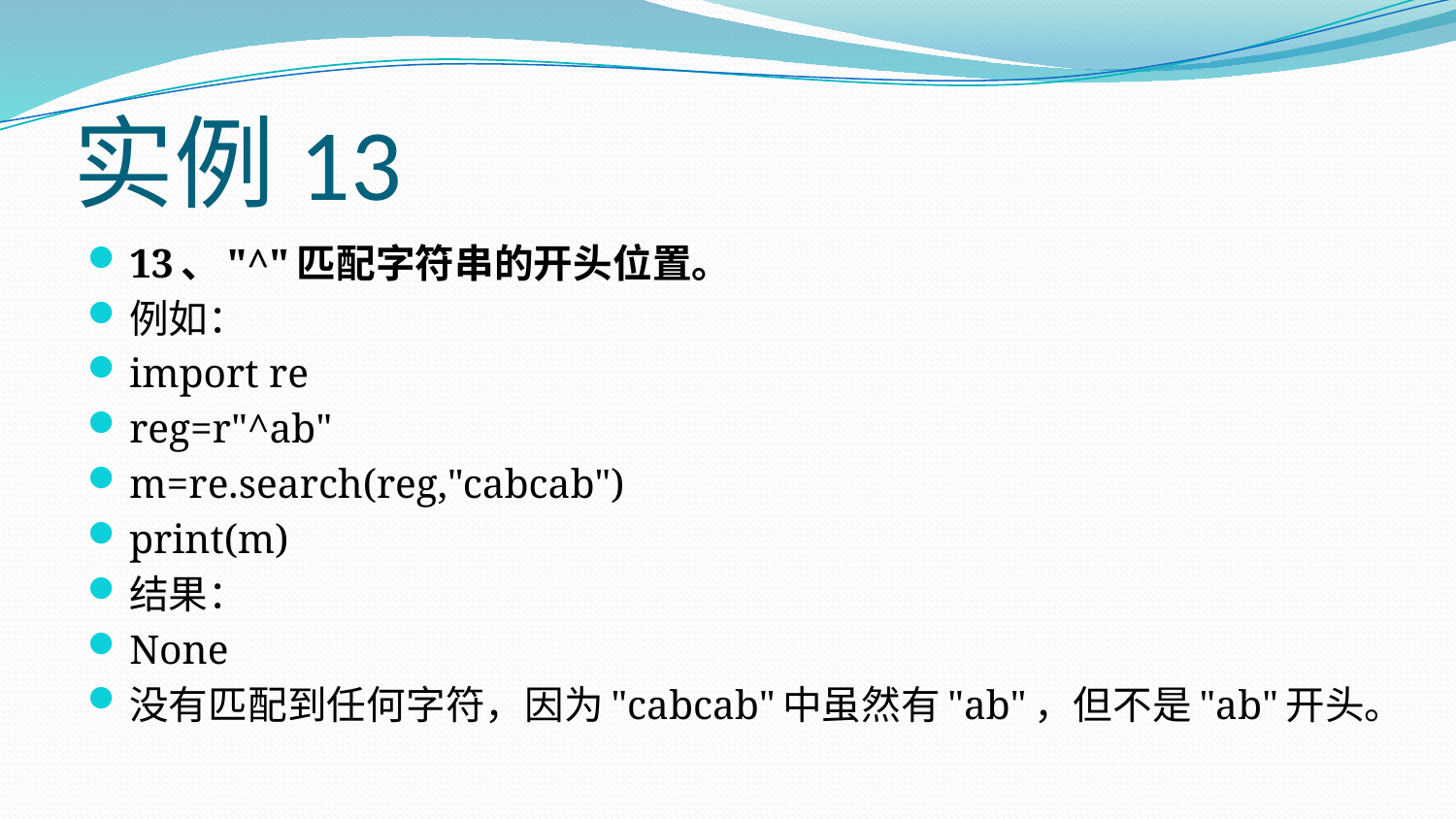

# 实例13
13、"^"匹配字符串的开头位置。
例如：
import re
reg=r"^ab"
m=re.search(reg,"cabcab")
print(m)
结果：
None
没有匹配到任何字符，因为"cabcab"中虽然有"ab"，但不是"ab"开头。